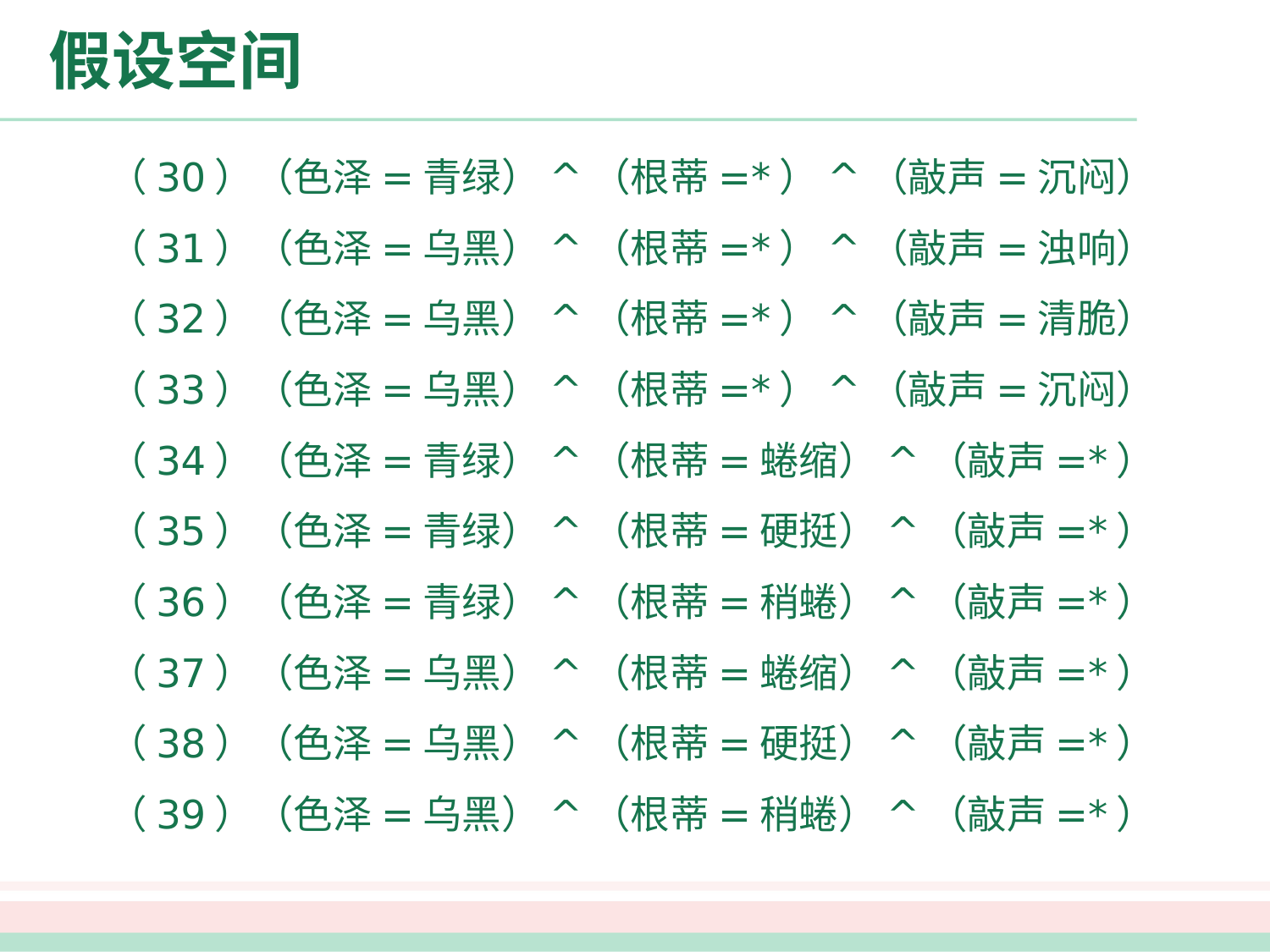

# 假设空间
（30）（色泽=青绿）^（根蒂=*）^（敲声=沉闷）
（31）（色泽=乌黑）^（根蒂=*）^（敲声=浊响）
（32）（色泽=乌黑）^（根蒂=*）^（敲声=清脆）
（33）（色泽=乌黑）^（根蒂=*）^（敲声=沉闷）
（34）（色泽=青绿）^（根蒂=蜷缩）^（敲声=*）
（35）（色泽=青绿）^（根蒂=硬挺）^（敲声=*）
（36）（色泽=青绿）^（根蒂=稍蜷）^（敲声=*）
（37）（色泽=乌黑）^（根蒂=蜷缩）^（敲声=*）
（38）（色泽=乌黑）^（根蒂=硬挺）^（敲声=*）
（39）（色泽=乌黑）^（根蒂=稍蜷）^（敲声=*）